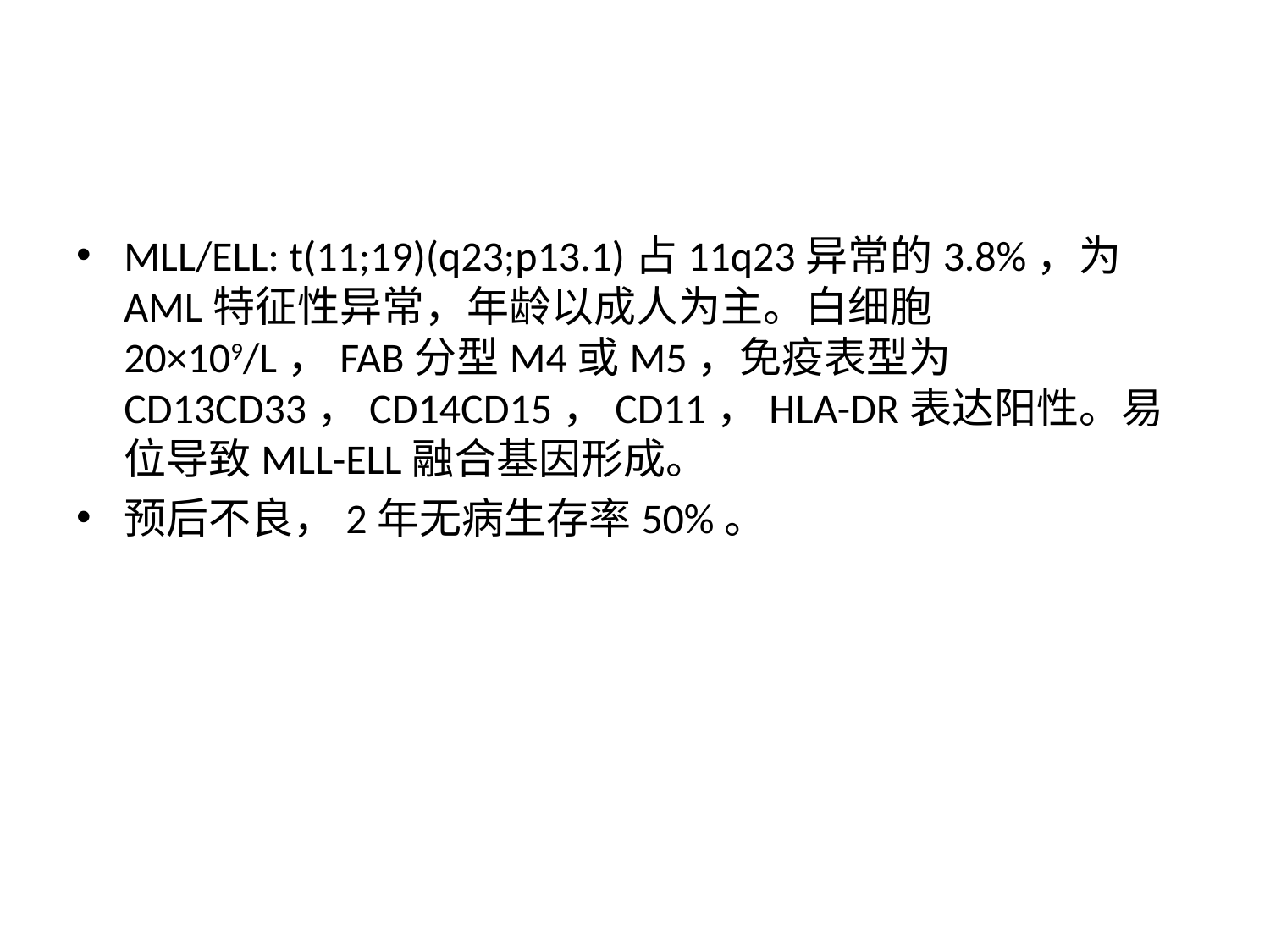

#
MLL/ELL: t(11;19)(q23;p13.1)占11q23异常的3.8%，为AML特征性异常，年龄以成人为主。白细胞 20×109/L，FAB分型M4或M5，免疫表型为CD13CD33，CD14CD15，CD11，HLA-DR表达阳性。易位导致MLL-ELL融合基因形成。
预后不良，2年无病生存率50%。